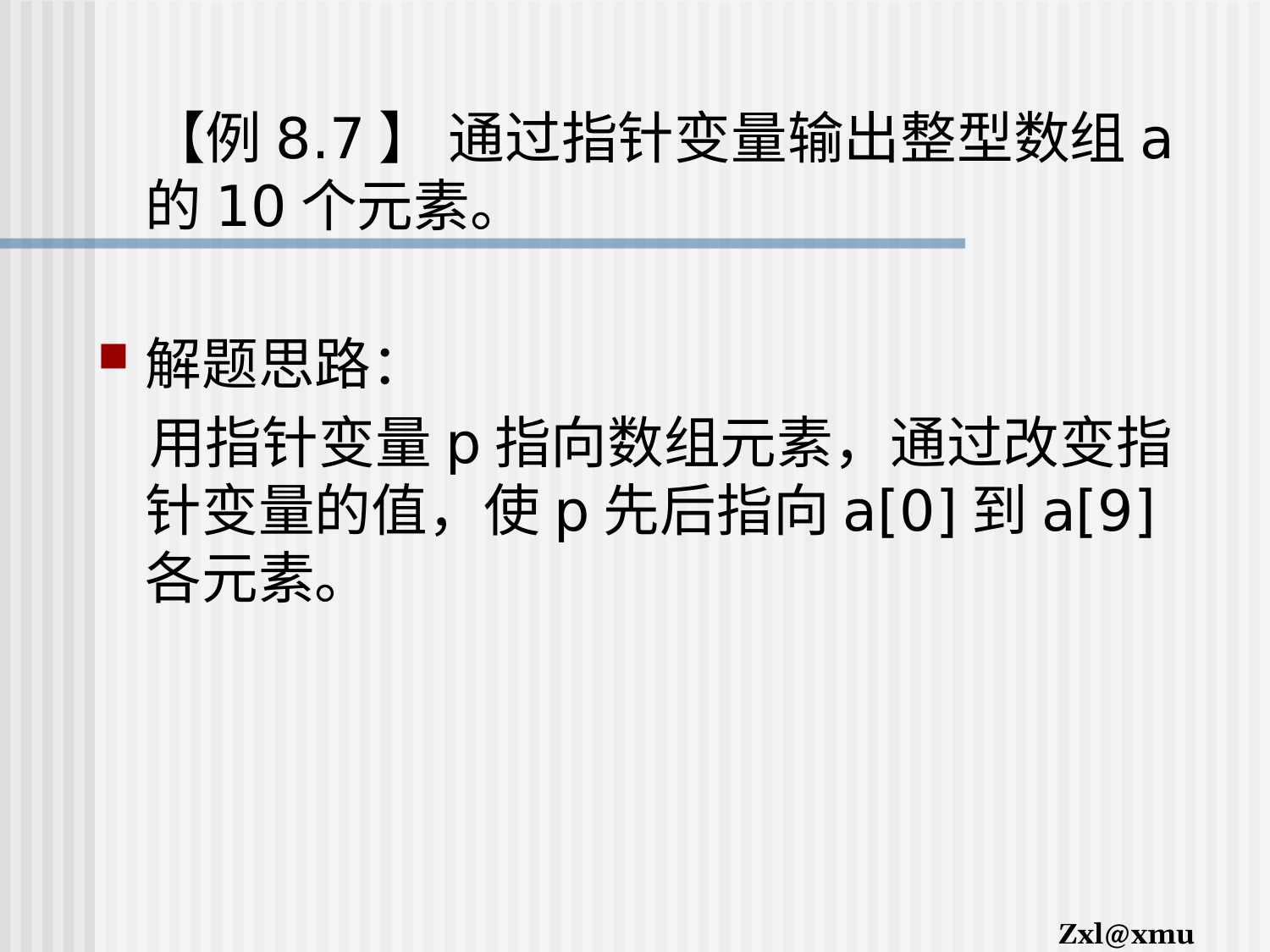

【例8.7】 通过指针变量输出整型数组a的10个元素。

解题思路：
   用指针变量p指向数组元素，通过改变指针变量的值，使p先后指向a[0]到a[9]各元素。